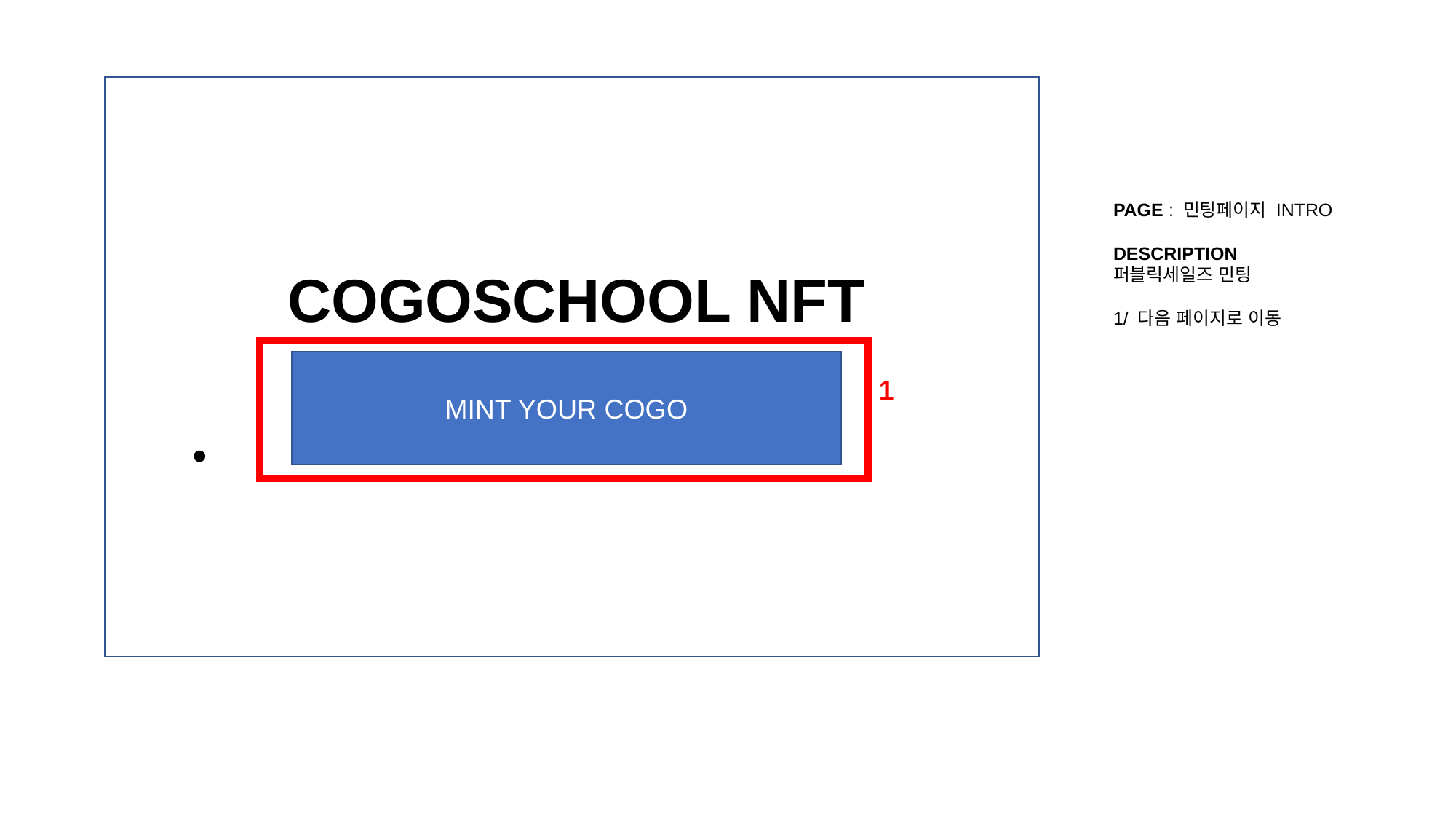

#

PAGE : 민팅페이지 INTRO

DESCRIPTION
퍼블릭세일즈 민팅

1/ 다음 페이지로 이동

COGOSCHOOL NFT

MINT YOUR COGO
1